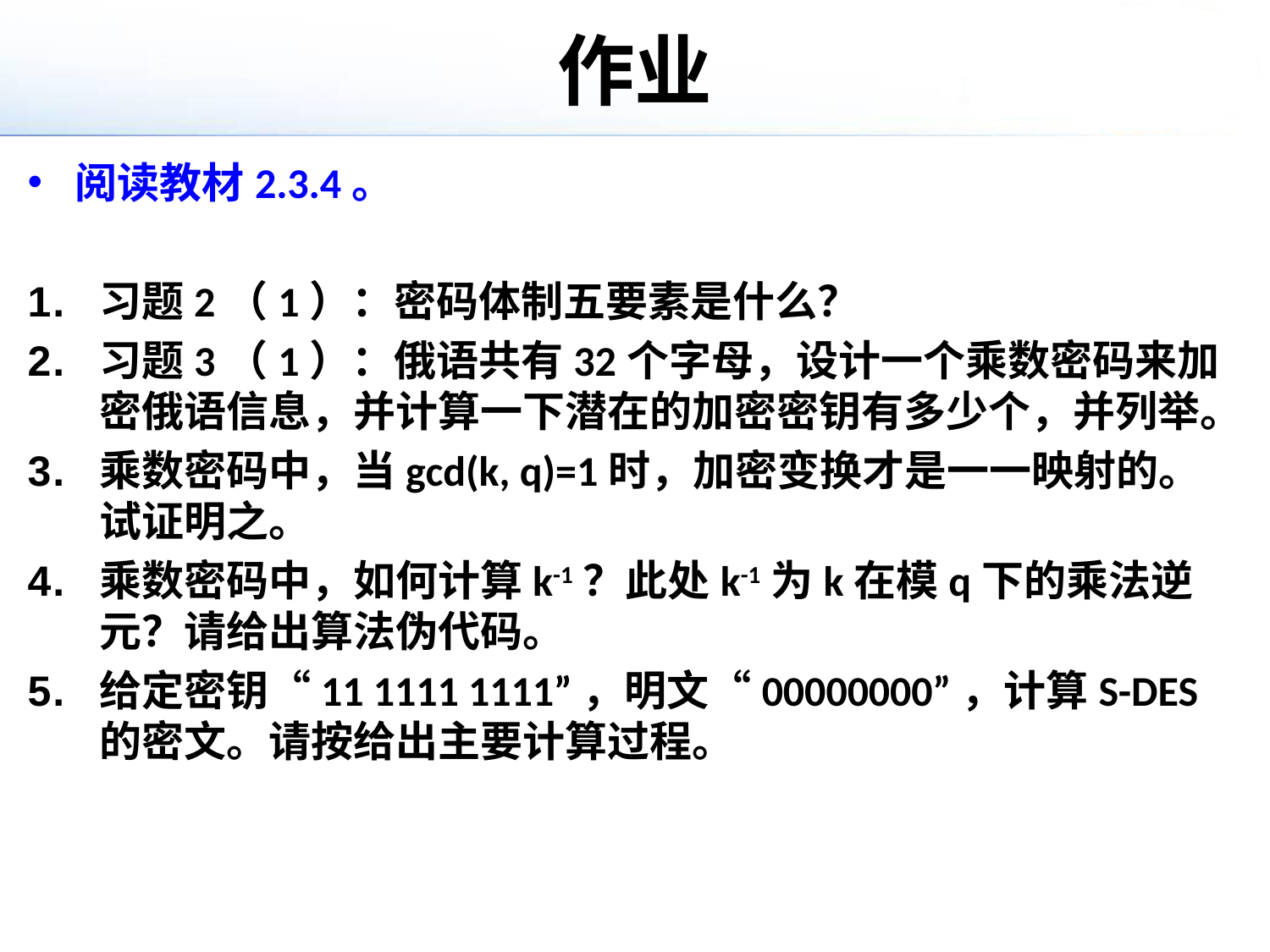

# 作业
阅读教材2.3.4。

习题2（1）：密码体制五要素是什么？
习题3（1）：俄语共有32个字母，设计一个乘数密码来加密俄语信息，并计算一下潜在的加密密钥有多少个，并列举。
乘数密码中，当gcd(k, q)=1时，加密变换才是一一映射的。试证明之。
乘数密码中，如何计算k-1？此处k-1为k在模q下的乘法逆元？请给出算法伪代码。
给定密钥“11 1111 1111”，明文“00000000”，计算S-DES的密文。请按给出主要计算过程。